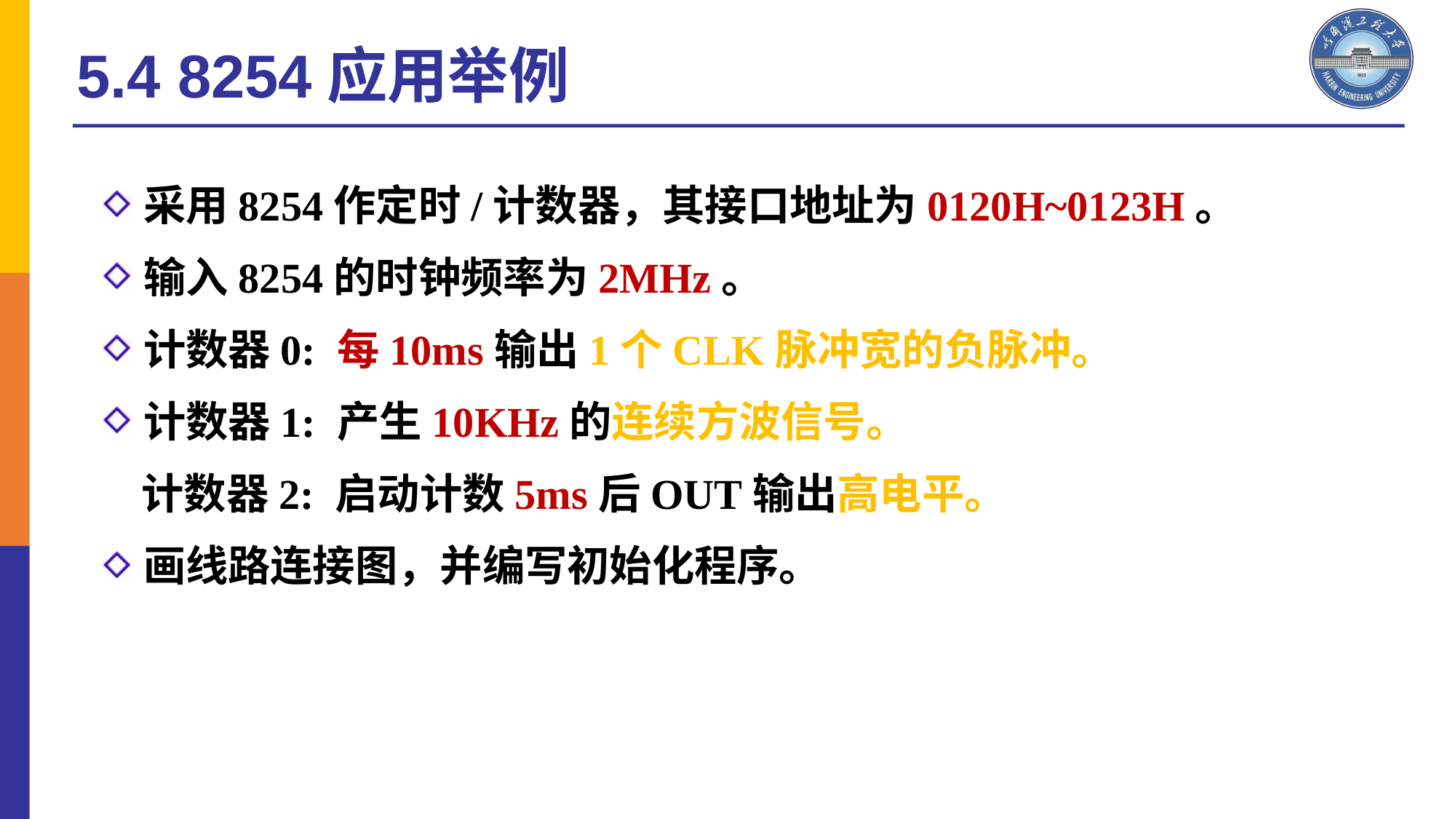

5.4 8254应用举例
采用8254作定时/计数器，其接口地址为0120H~0123H。
输入8254的时钟频率为2MHz。
计数器0: 每10ms输出1个CLK脉冲宽的负脉冲。
计数器1: 产生10KHz的连续方波信号。
   计数器2: 启动计数5ms后OUT输出高电平。
画线路连接图，并编写初始化程序。